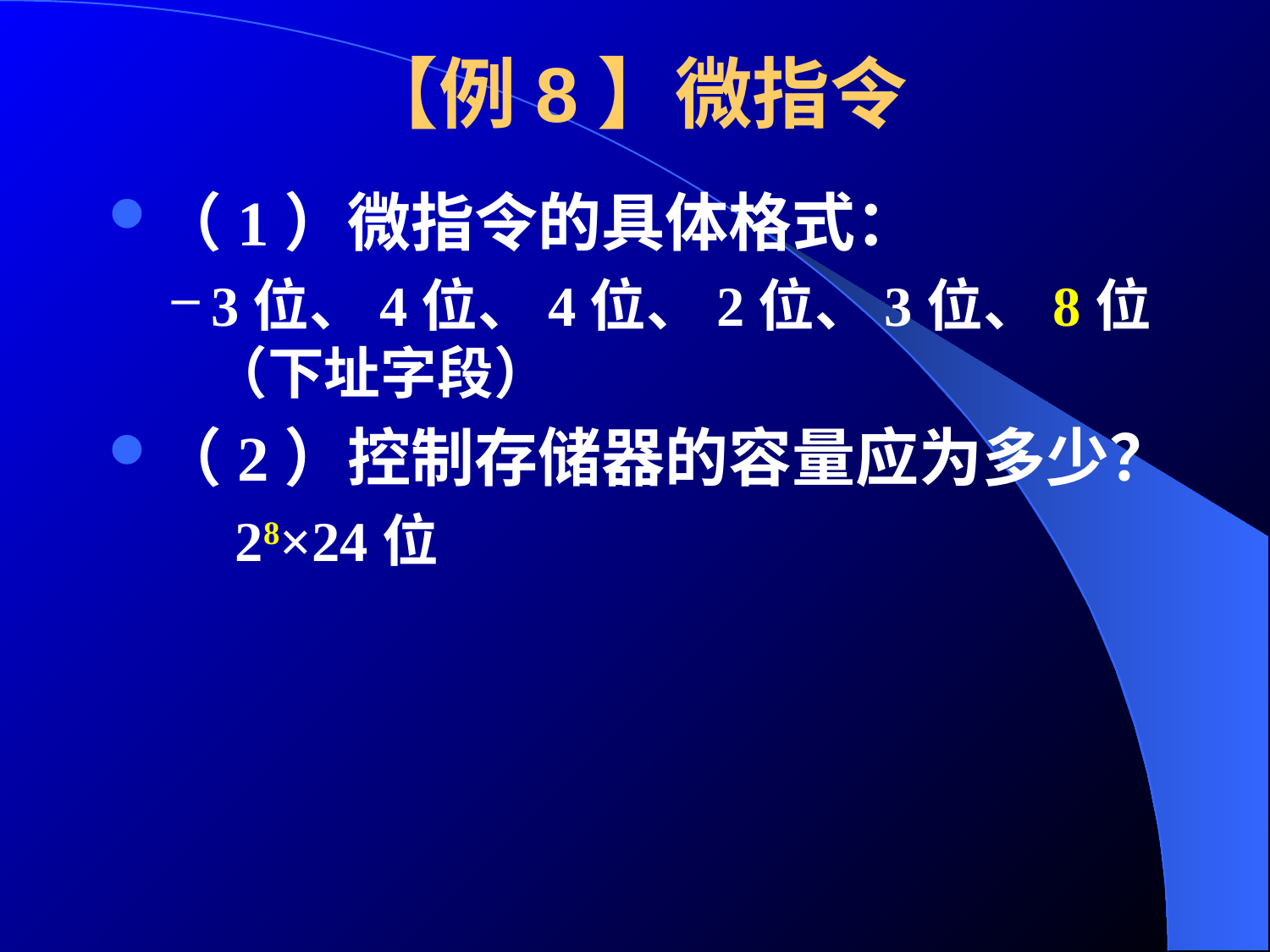

# 【例8】微指令
（1）微指令的具体格式：
3位、4位、4位、2位、3位、8位（下址字段）
（2）控制存储器的容量应为多少？
28×24位